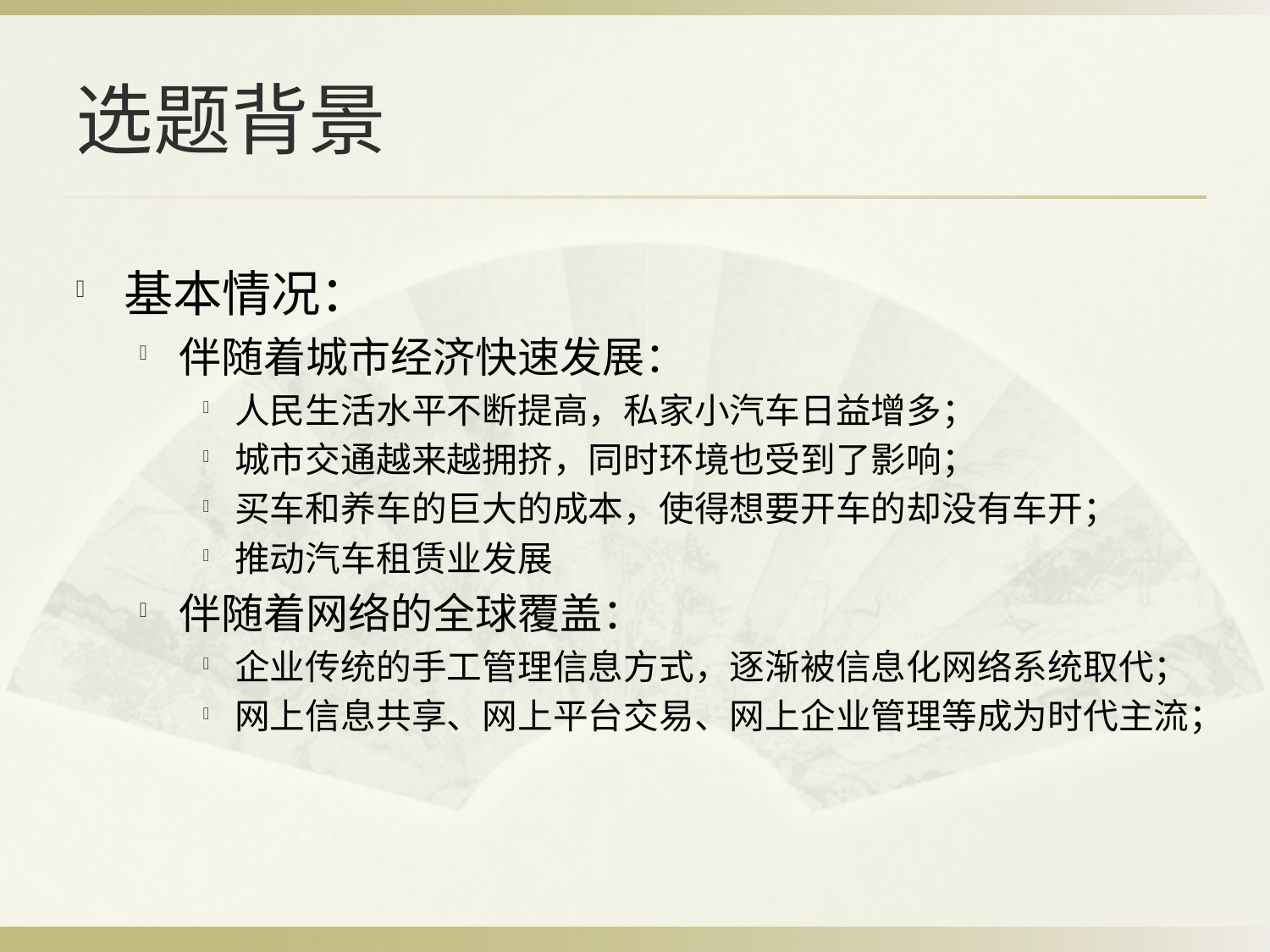

# 选题背景
基本情况：
伴随着城市经济快速发展：
人民生活水平不断提高，私家小汽车日益增多；
城市交通越来越拥挤，同时环境也受到了影响；
买车和养车的巨大的成本，使得想要开车的却没有车开；
推动汽车租赁业发展
伴随着网络的全球覆盖：
企业传统的手工管理信息方式，逐渐被信息化网络系统取代；
网上信息共享、网上平台交易、网上企业管理等成为时代主流；